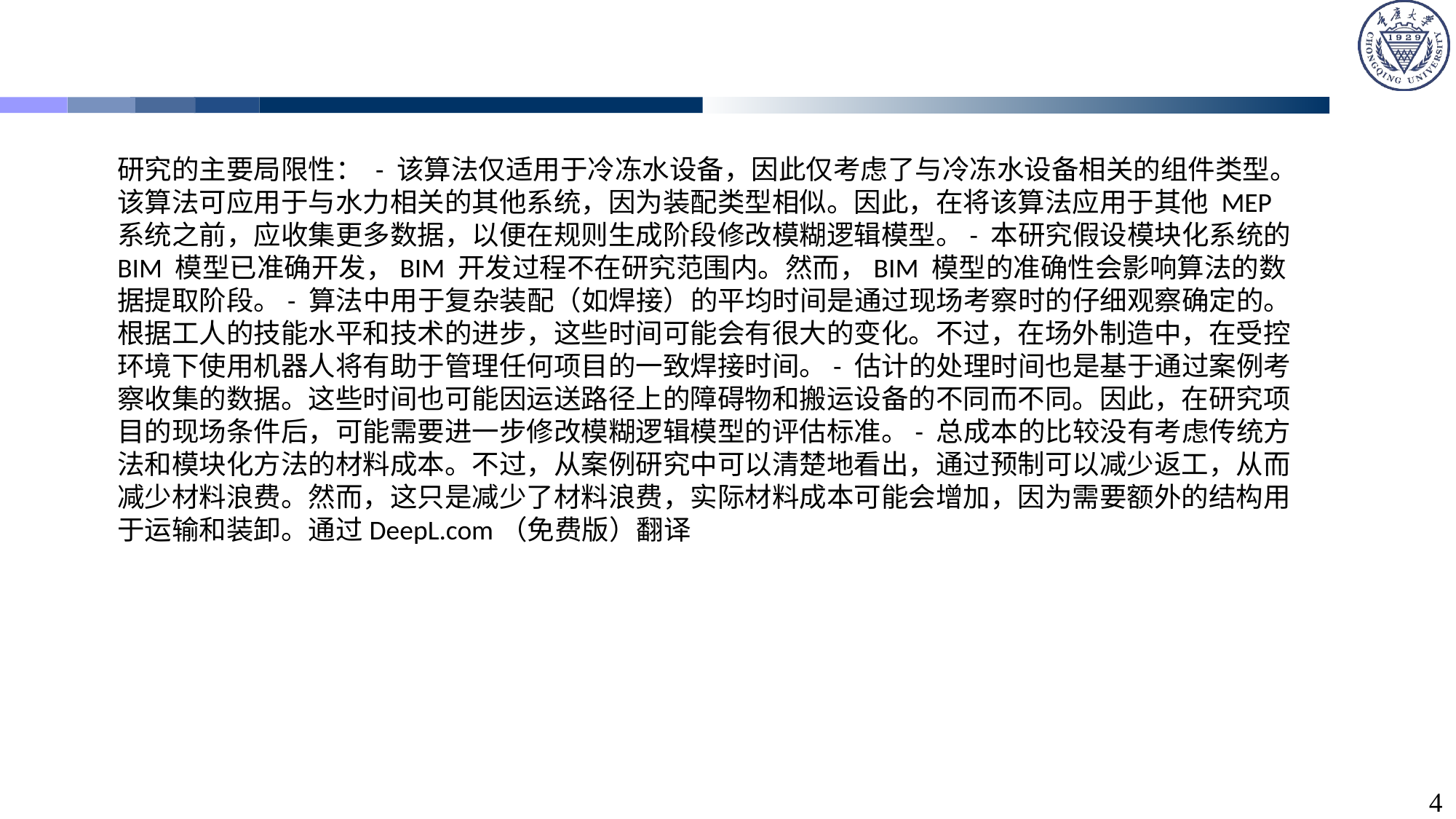

研究的主要局限性： - 该算法仅适用于冷冻水设备，因此仅考虑了与冷冻水设备相关的组件类型。该算法可应用于与水力相关的其他系统，因为装配类型相似。因此，在将该算法应用于其他 MEP 系统之前，应收集更多数据，以便在规则生成阶段修改模糊逻辑模型。- 本研究假设模块化系统的 BIM 模型已准确开发，BIM 开发过程不在研究范围内。然而，BIM 模型的准确性会影响算法的数据提取阶段。- 算法中用于复杂装配（如焊接）的平均时间是通过现场考察时的仔细观察确定的。根据工人的技能水平和技术的进步，这些时间可能会有很大的变化。不过，在场外制造中，在受控环境下使用机器人将有助于管理任何项目的一致焊接时间。- 估计的处理时间也是基于通过案例考察收集的数据。这些时间也可能因运送路径上的障碍物和搬运设备的不同而不同。因此，在研究项目的现场条件后，可能需要进一步修改模糊逻辑模型的评估标准。- 总成本的比较没有考虑传统方法和模块化方法的材料成本。不过，从案例研究中可以清楚地看出，通过预制可以减少返工，从而减少材料浪费。然而，这只是减少了材料浪费，实际材料成本可能会增加，因为需要额外的结构用于运输和装卸。通过DeepL.com（免费版）翻译